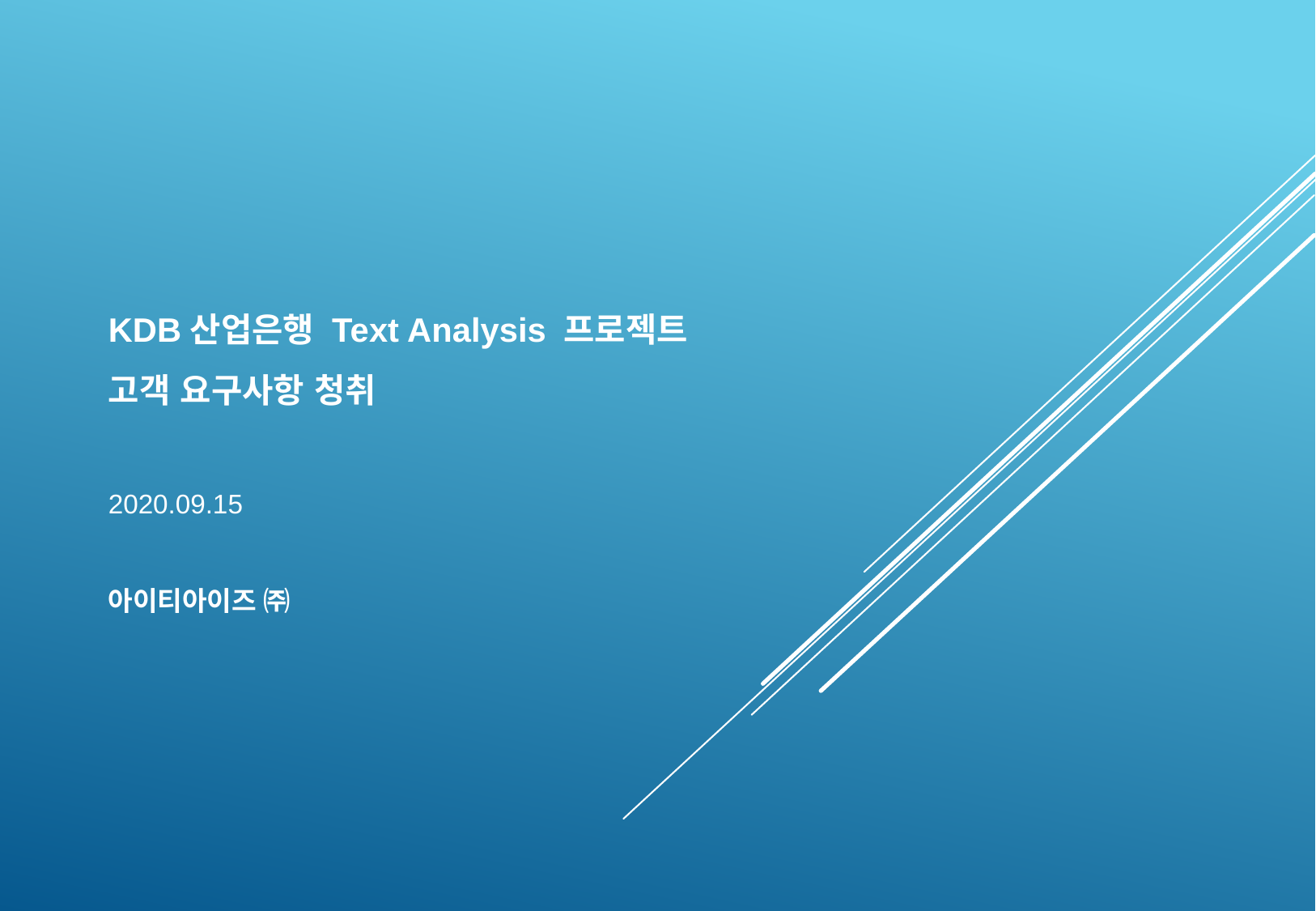

KDB산업은행 Text Analysis 프로젝트
고객 요구사항 청취
2020.09.15

아이티아이즈 ㈜